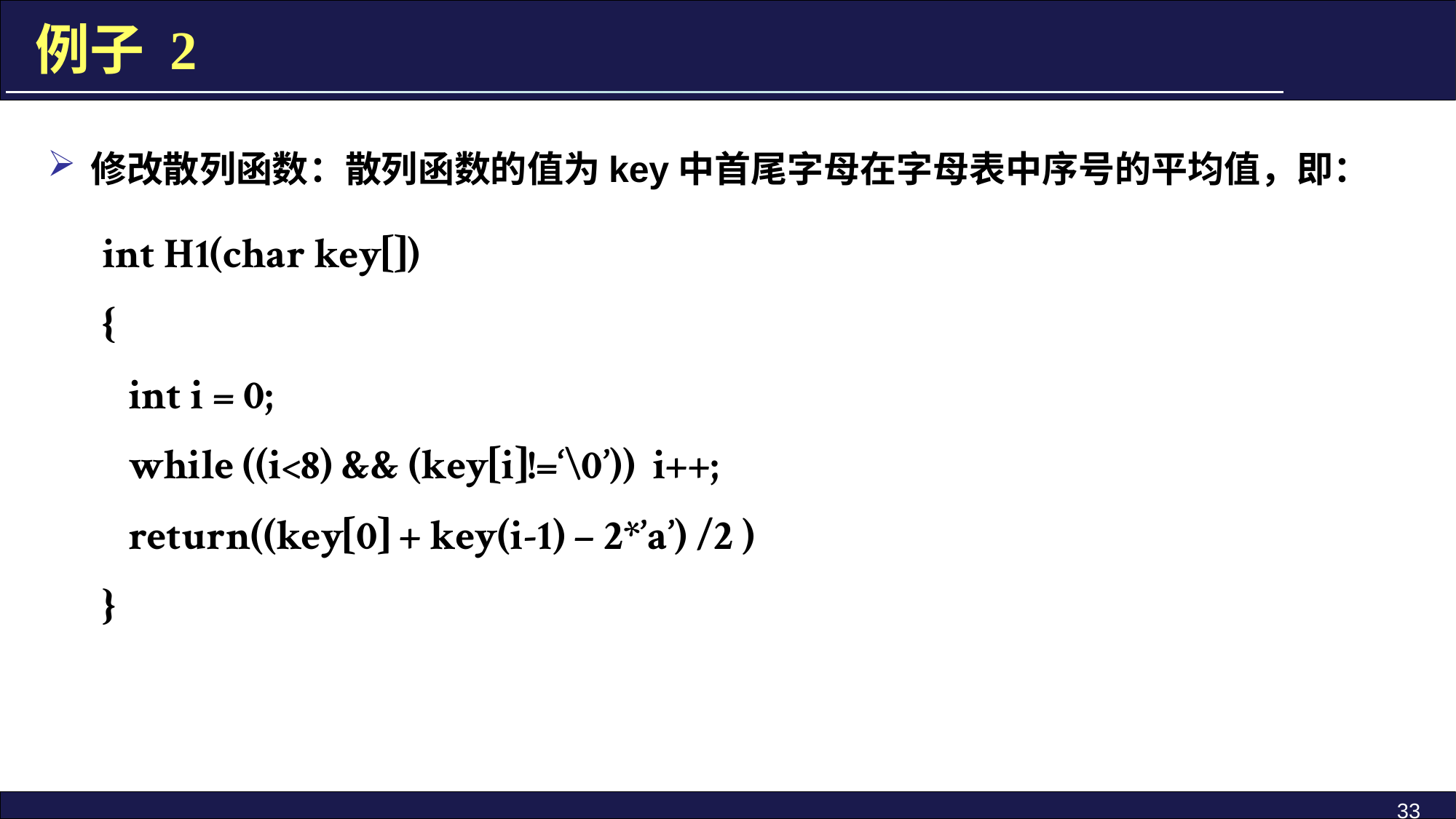

例子 2
修改散列函数：散列函数的值为key中首尾字母在字母表中序号的平均值，即：

int H1(char key[])
{
   int i = 0;
   while ((i<8) && (key[i]!=‘\0’))  i++;
   return((key[0] + key(i-1) – 2*’a’) /2 )
}
33